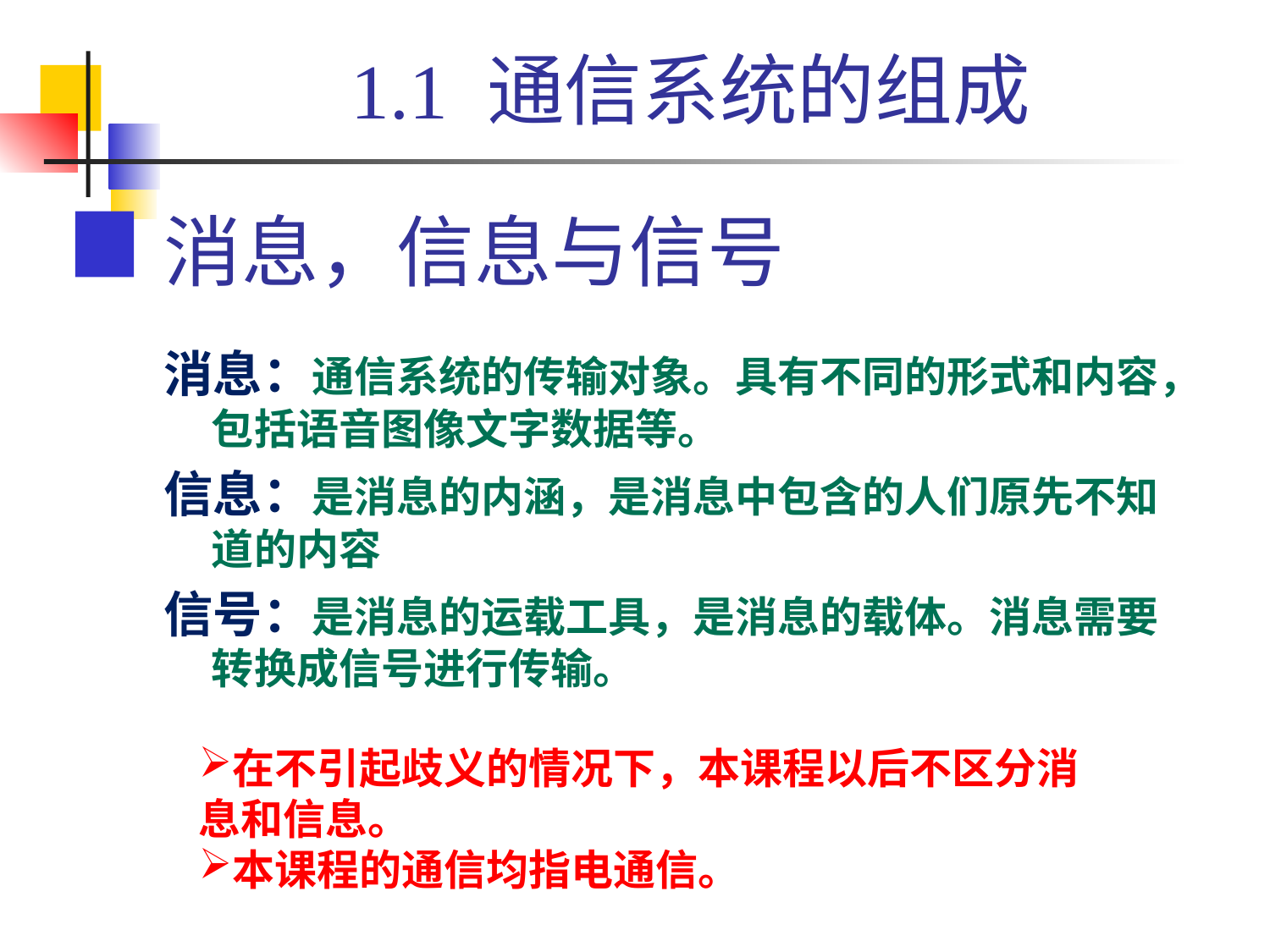

# 1.1 通信系统的组成
消息，信息与信号
消息：通信系统的传输对象。具有不同的形式和内容，包括语音图像文字数据等。
信息：是消息的内涵，是消息中包含的人们原先不知道的内容
信号：是消息的运载工具，是消息的载体。消息需要转换成信号进行传输。
在不引起歧义的情况下，本课程以后不区分消息和信息。
本课程的通信均指电通信。